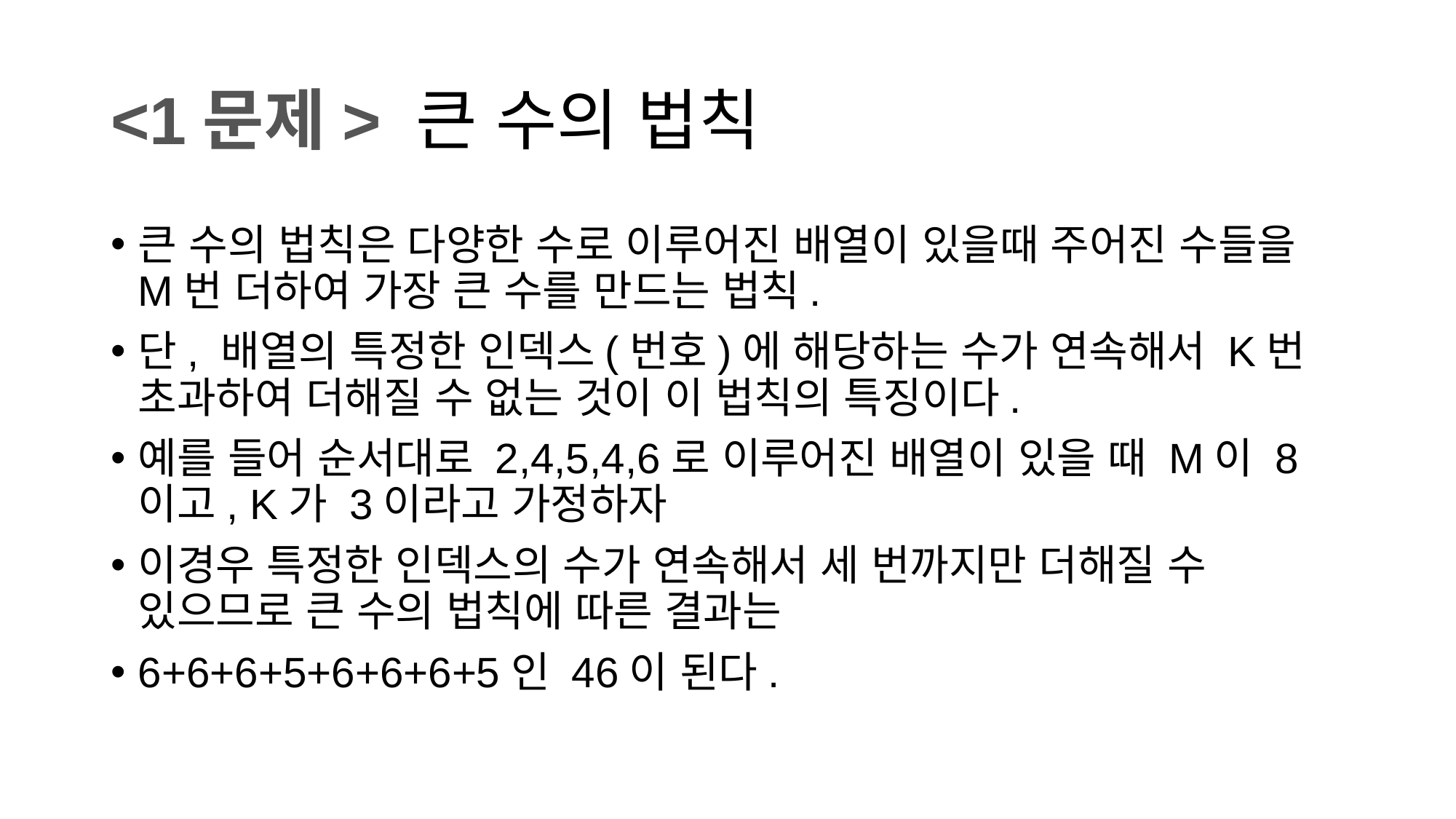

# <1문제> 큰 수의 법칙
큰 수의 법칙은 다양한 수로 이루어진 배열이 있을때 주어진 수들을 M번 더하여 가장 큰 수를 만드는 법칙.
단, 배열의 특정한 인덱스(번호)에 해당하는 수가 연속해서 K번 초과하여 더해질 수 없는 것이 이 법칙의 특징이다.
예를 들어 순서대로 2,4,5,4,6로 이루어진 배열이 있을 때 M이 8이고, K가 3이라고 가정하자
이경우 특정한 인덱스의 수가 연속해서 세 번까지만 더해질 수 있으므로 큰 수의 법칙에 따른 결과는
6+6+6+5+6+6+6+5인 46이 된다.